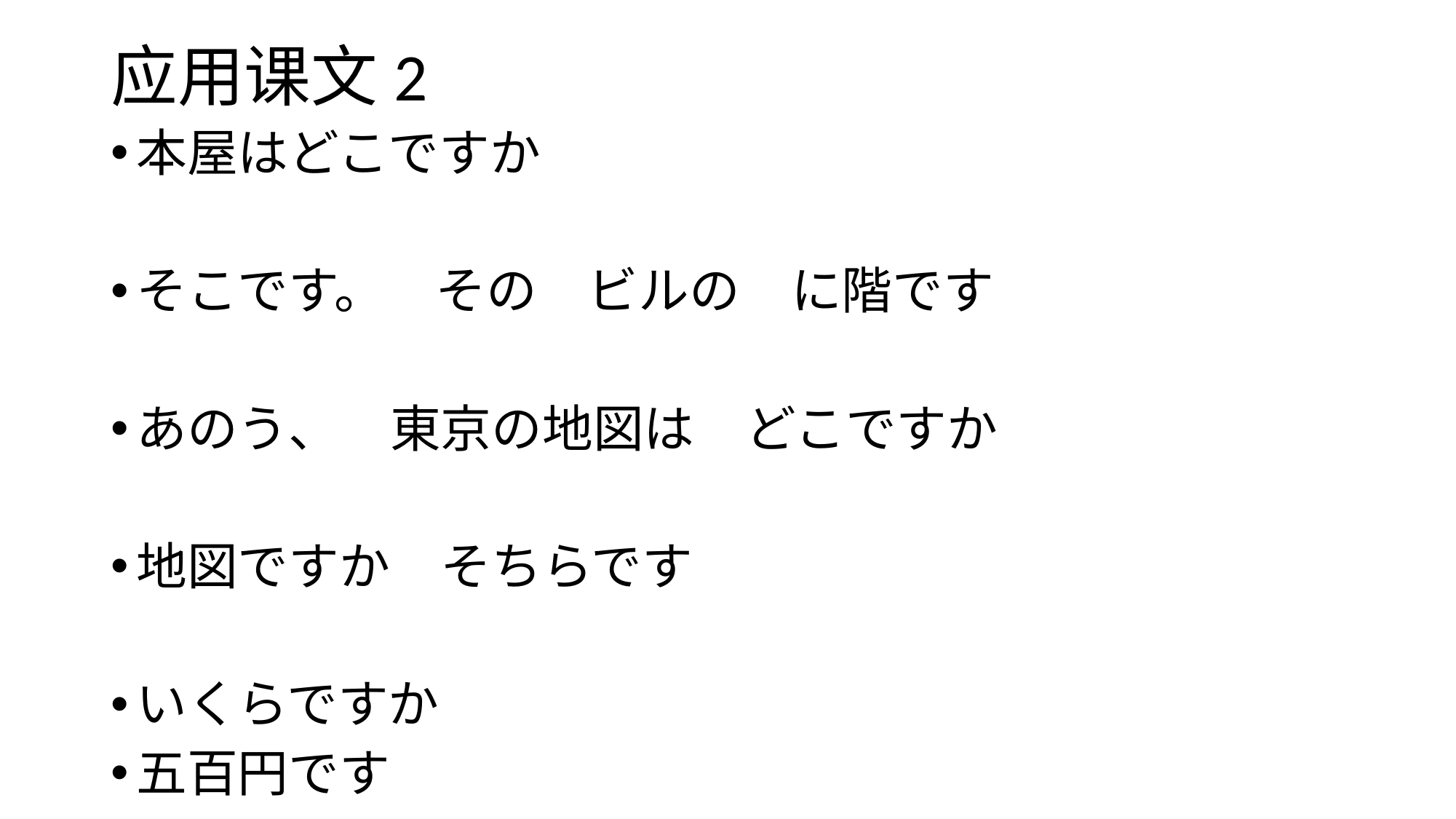

# 应用课文2
本屋はどこですか

そこです。　その　ビルの　に階です

あのう、　東京の地図は　どこですか

地図ですか　そちらです

いくらですか
五百円です